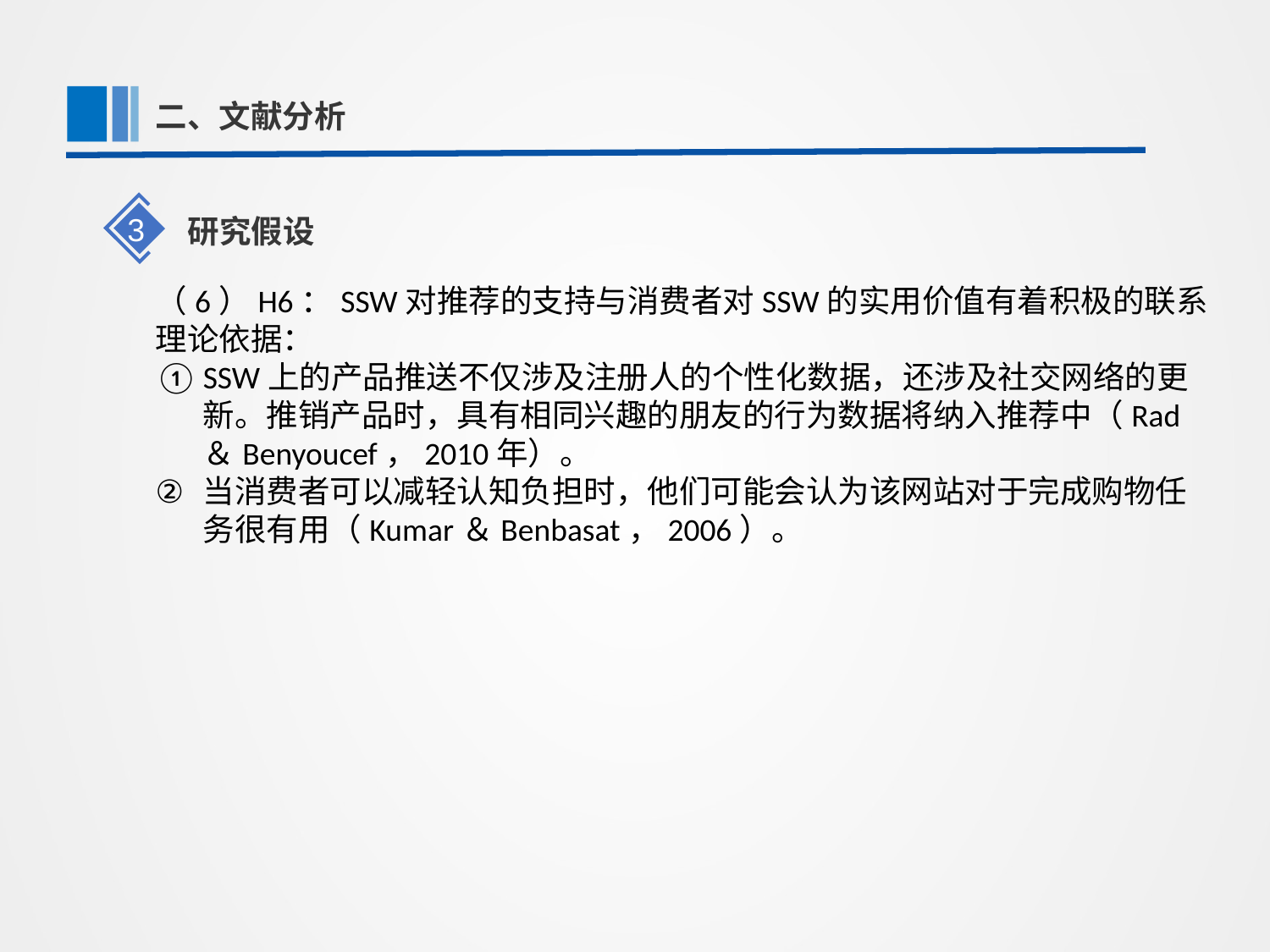

第一部分

二、文献分析

3
研究假设
（6）H6：SSW对推荐的支持与消费者对SSW的实用价值有着积极的联系
理论依据：
SSW上的产品推送不仅涉及注册人的个性化数据，还涉及社交网络的更新。推销产品时，具有相同兴趣的朋友的行为数据将纳入推荐中（Rad＆Benyoucef，2010年）。
当消费者可以减轻认知负担时，他们可能会认为该网站对于完成购物任务很有用（Kumar＆Benbasat，2006）。